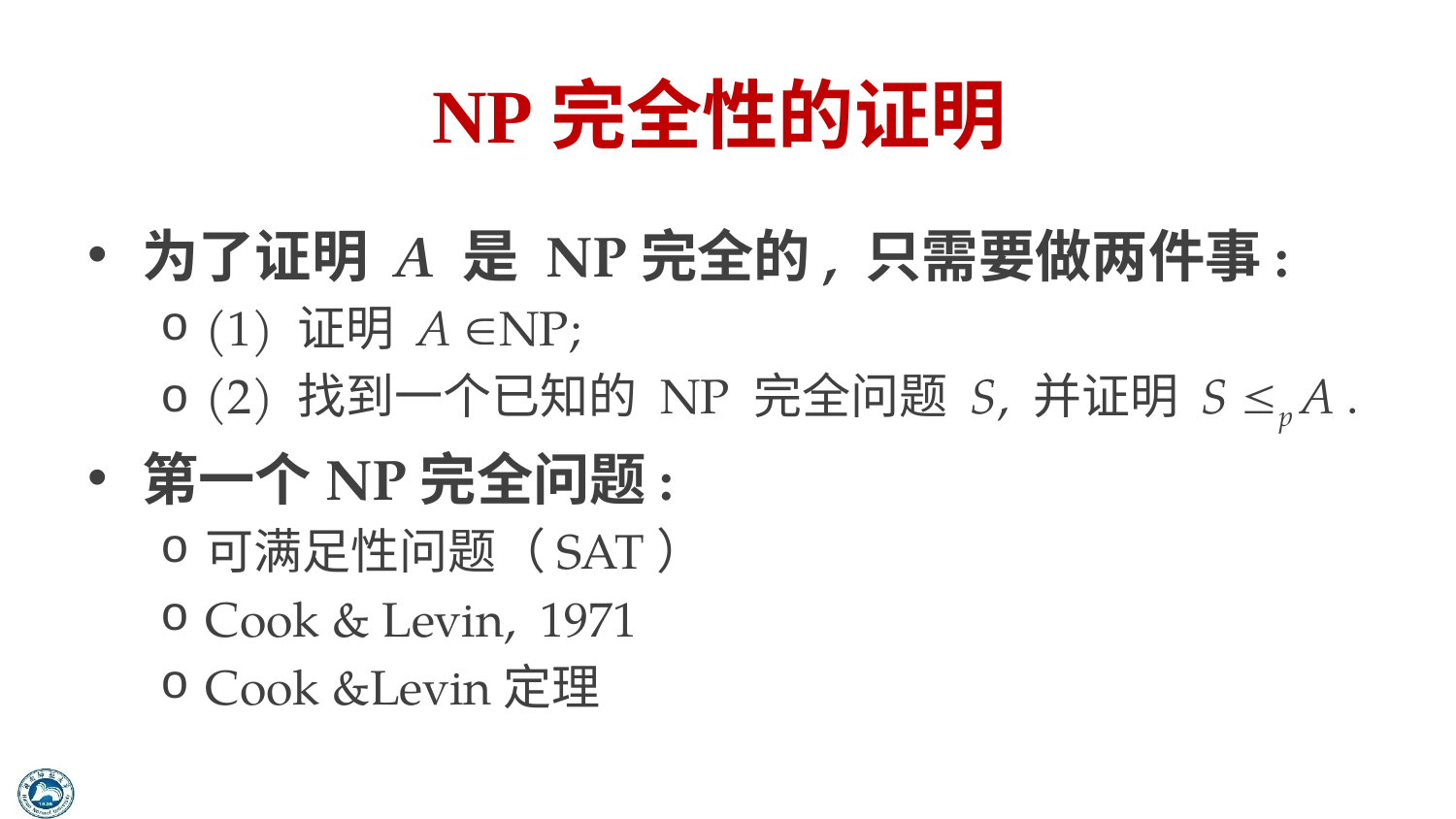

# NP完全性的证明
为了证明 A 是 NP完全的, 只需要做两件事:
(1) 证明 A ∈NP;
(2) 找到一个已知的 NP 完全问题 S, 并证明 S ≤p A .
第一个NP完全问题:
可满足性问题（SAT）
Cook & Levin,  1971
Cook &Levin定理